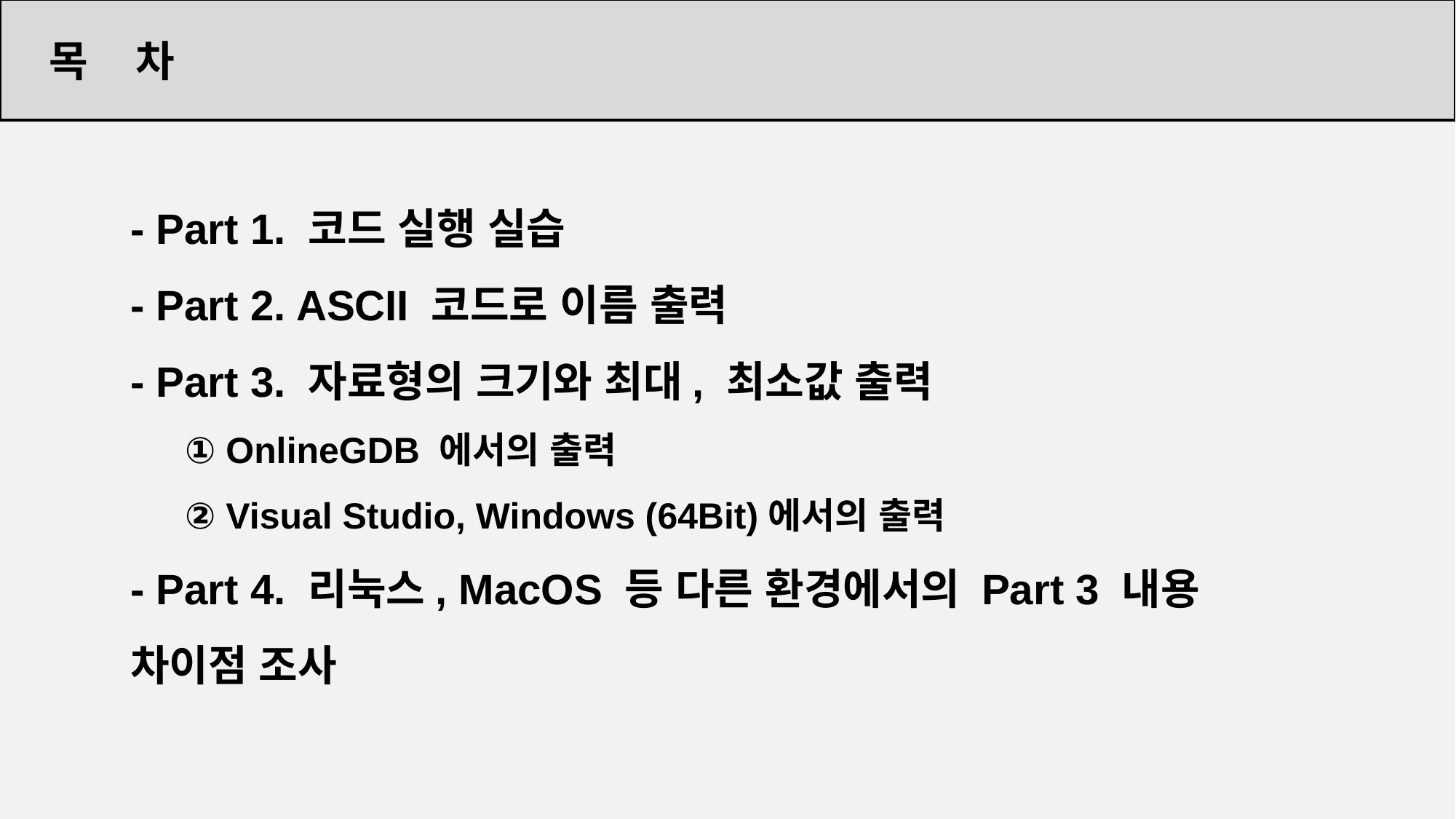

목    차
- Part 1. 코드 실행 실습
- Part 2. ASCII 코드로 이름 출력
- Part 3. 자료형의 크기와 최대, 최소값 출력
OnlineGDB 에서의 출력
Visual Studio, Windows (64Bit)에서의 출력
- Part 4. 리눅스, MacOS 등 다른 환경에서의 Part 3 내용 차이점 조사